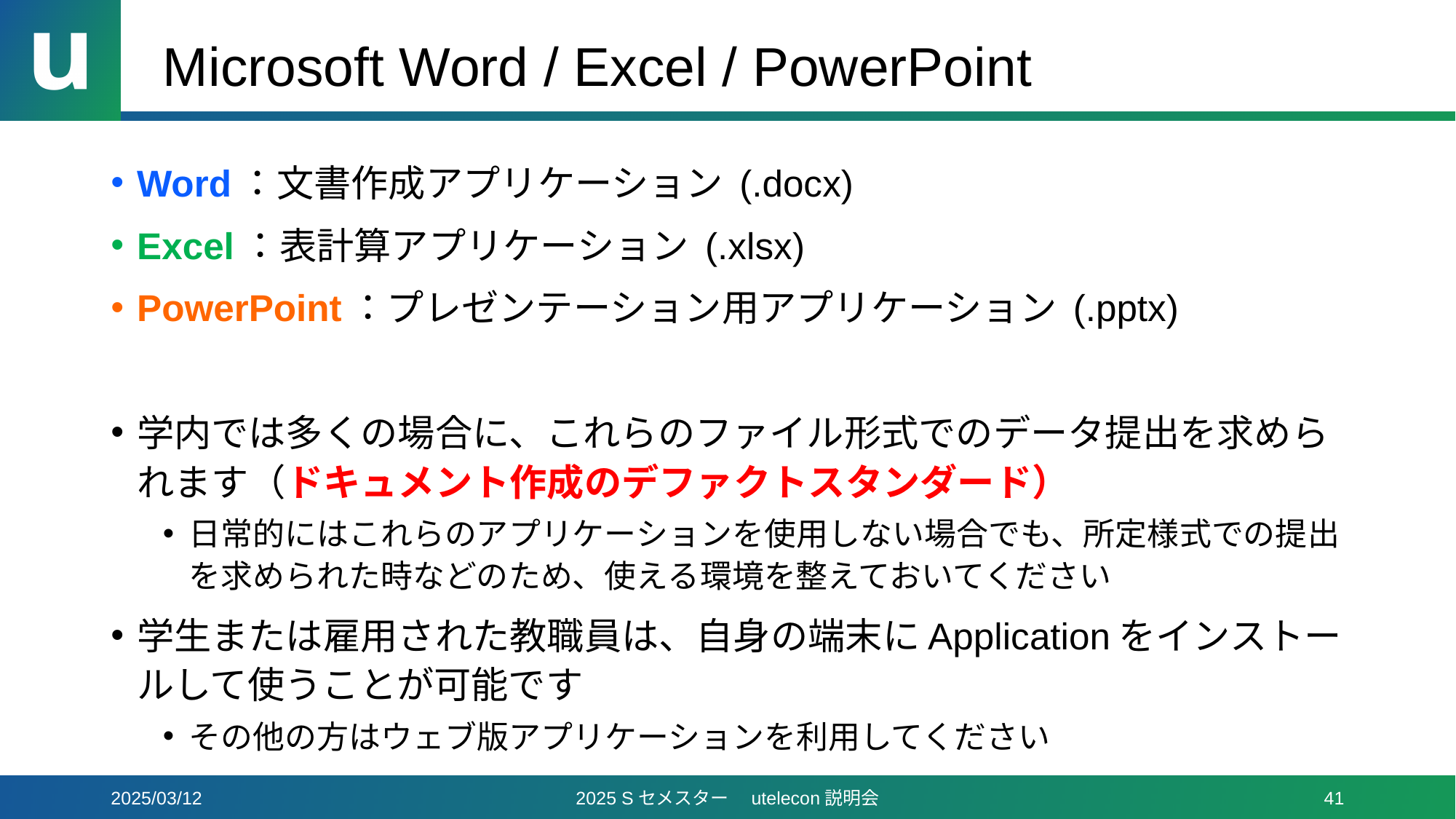

# Microsoft Word / Excel / PowerPoint
Word：文書作成アプリケーション (.docx)
Excel：表計算アプリケーション (.xlsx)
PowerPoint：プレゼンテーション用アプリケーション (.pptx)

学内では多くの場合に、これらのファイル形式でのデータ提出を求められます（ドキュメント作成のデファクトスタンダード）
日常的にはこれらのアプリケーションを使用しない場合でも、所定様式での提出を求められた時などのため、使える環境を整えておいてください
学生または雇用された教職員は、自身の端末にApplicationをインストールして使うことが可能です
その他の方はウェブ版アプリケーションを利用してください
2025/03/12
2025 Sセメスター　utelecon説明会
41